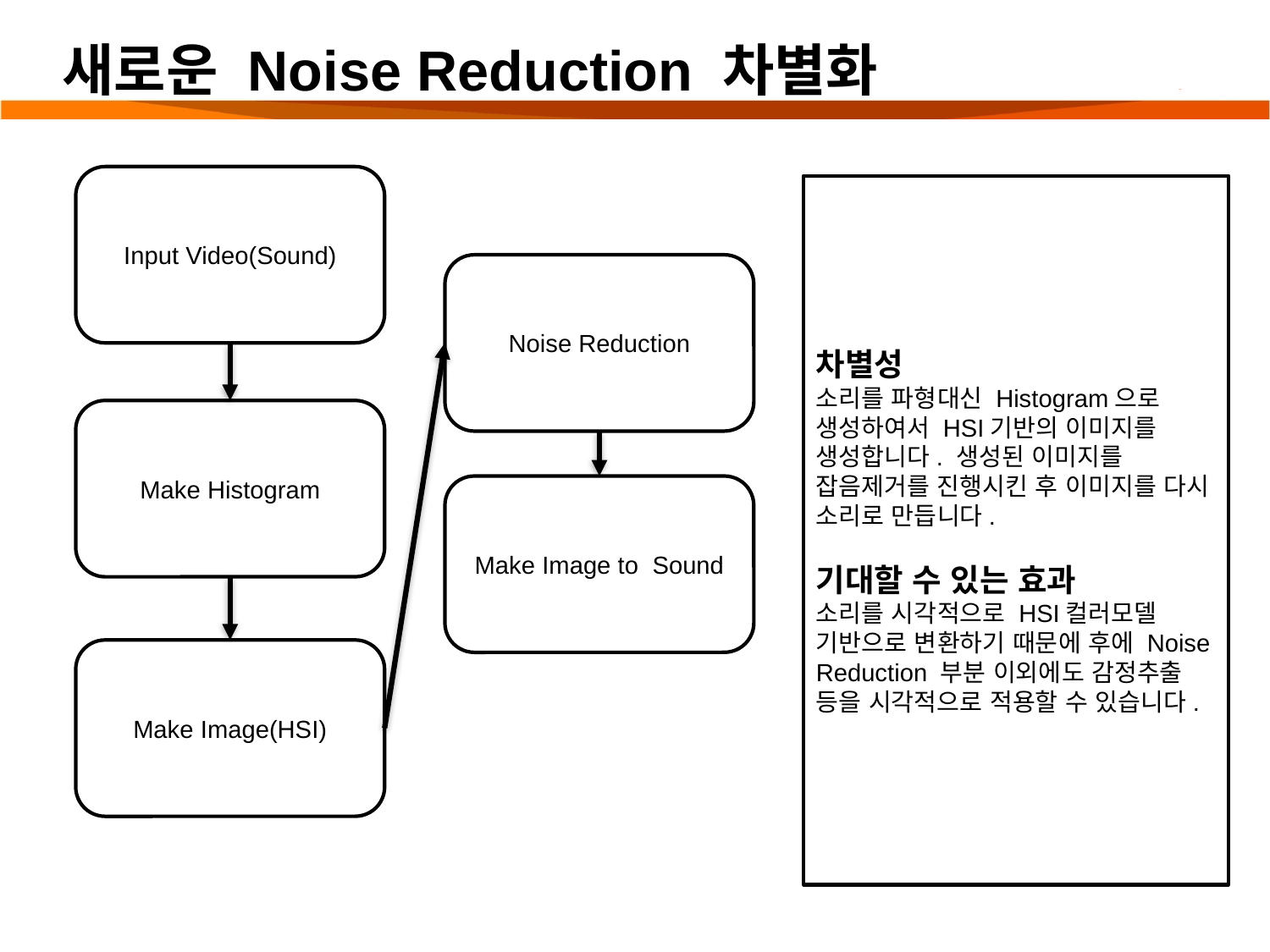

# 새로운 Noise Reduction 차별화
Input Video(Sound)
차별성
소리를 파형대신 Histogram으로 생성하여서 HSI기반의 이미지를 생성합니다. 생성된 이미지를 잡음제거를 진행시킨 후 이미지를 다시 소리로 만듭니다.

기대할 수 있는 효과
소리를 시각적으로 HSI컬러모델 기반으로 변환하기 때문에 후에 Noise Reduction 부분 이외에도 감정추출 등을 시각적으로 적용할 수 있습니다.
Noise Reduction
Make Histogram
Make Image to  Sound
Make Image(HSI)